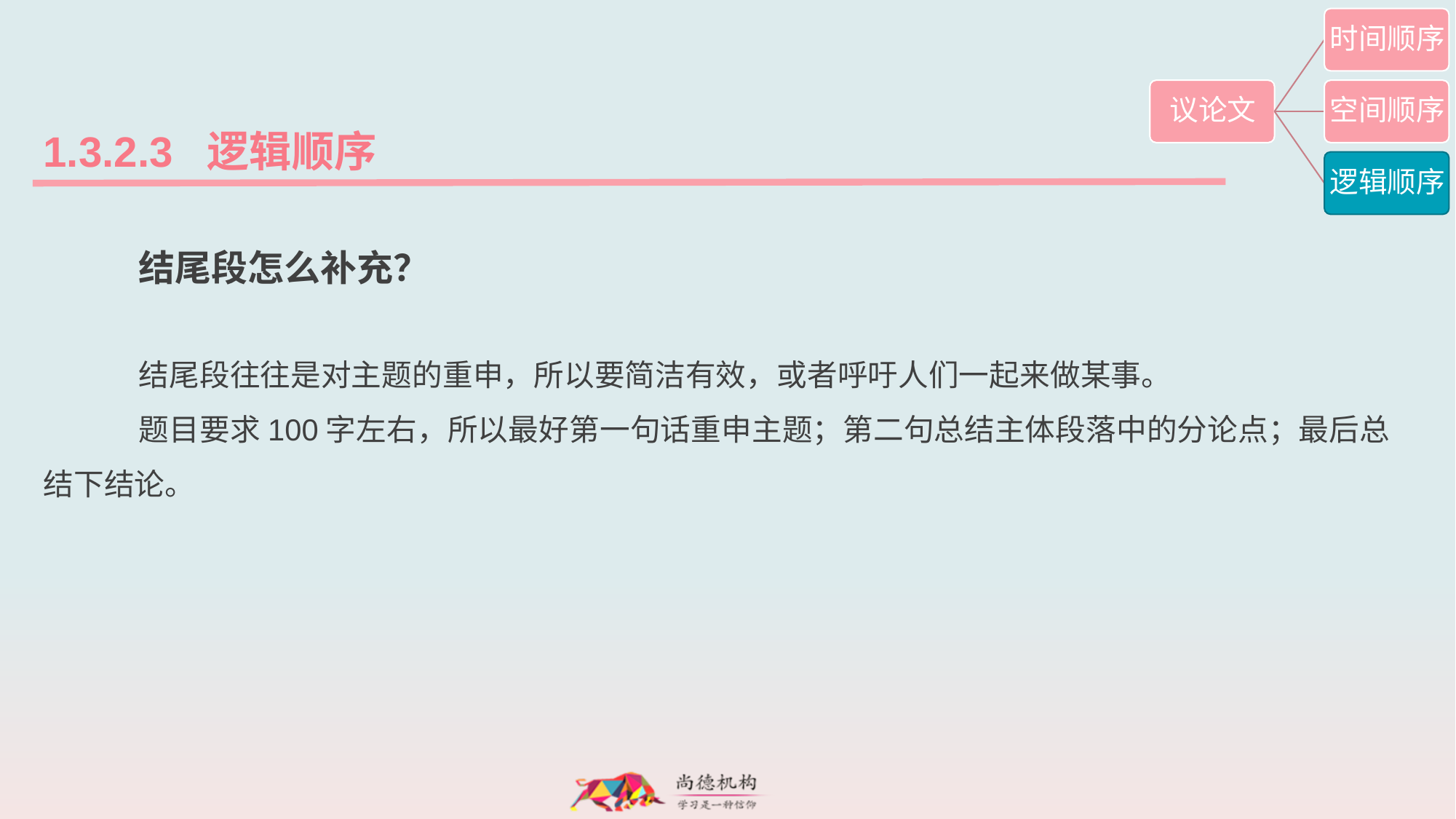

议论文

时间顺序

空间顺序

逻辑顺序
1.3.2.3  逻辑顺序
结尾段怎么补充？

结尾段往往是对主题的重申，所以要简洁有效，或者呼吁人们一起来做某事。
题目要求100字左右，所以最好第一句话重申主题；第二句总结主体段落中的分论点；最后总结下结论。